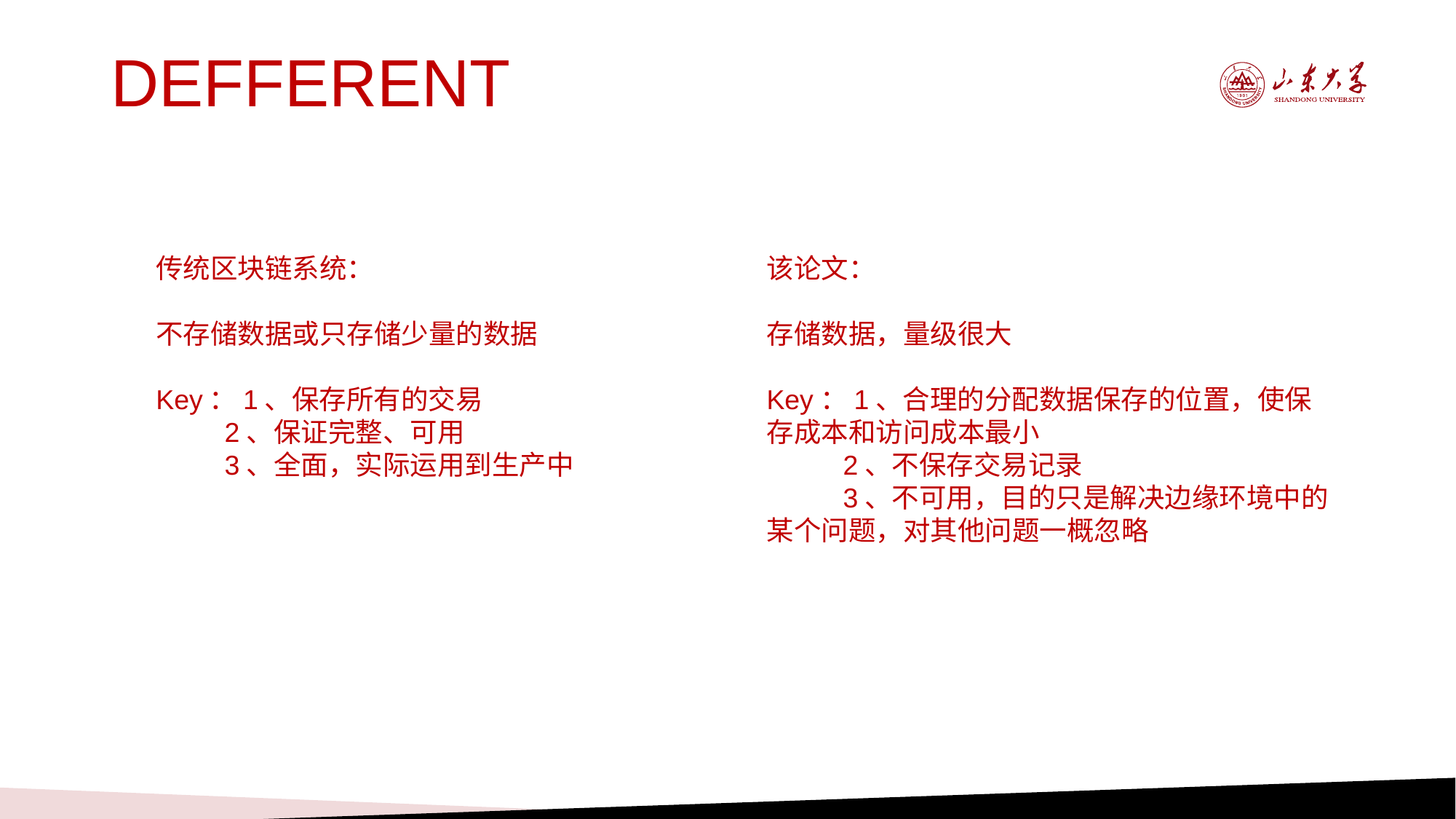

DEFFERENT
该论文：

存储数据，量级很大

Key：1、合理的分配数据保存的位置，使保存成本和访问成本最小
          2、不保存交易记录
          3、不可用，目的只是解决边缘环境中的某个问题，对其他问题一概忽略
传统区块链系统：

不存储数据或只存储少量的数据

Key：1、保存所有的交易
         2、保证完整、可用
         3、全面，实际运用到生产中